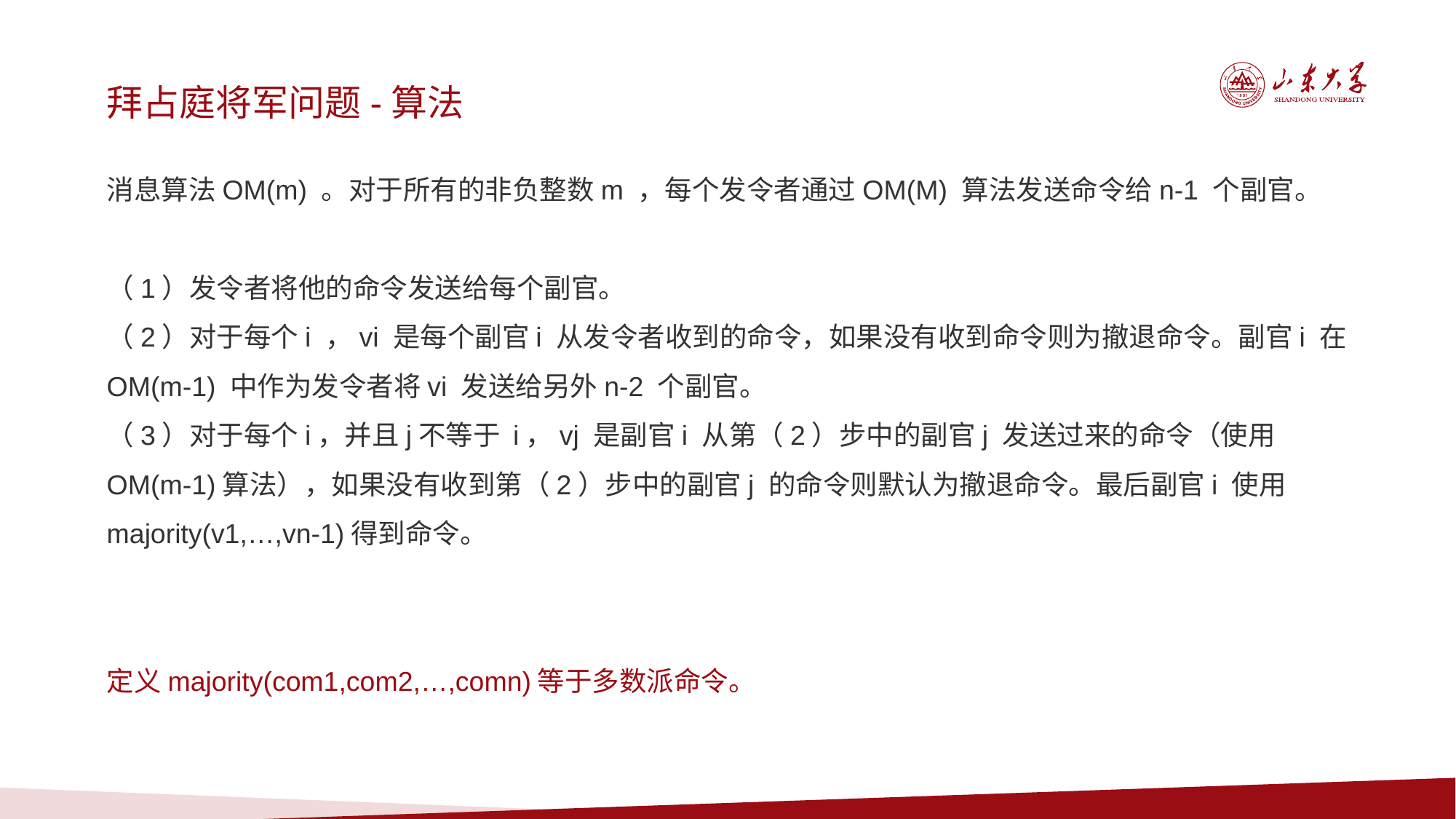

拜占庭将军问题-算法
消息算法OM(m) 。对于所有的非负整数m ，每个发令者通过OM(M) 算法发送命令给n-1 个副官。

（1）发令者将他的命令发送给每个副官。
（2）对于每个i ，vi 是每个副官i 从发令者收到的命令，如果没有收到命令则为撤退命令。副官i 在OM(m-1) 中作为发令者将vi 发送给另外n-2 个副官。
（3）对于每个i，并且j不等于 i，vj 是副官i 从第（2）步中的副官j 发送过来的命令（使用OM(m-1)算法），如果没有收到第（2）步中的副官j 的命令则默认为撤退命令。最后副官i 使用majority(v1,…,vn-1)得到命令。

定义majority(com1,com2,…,comn)等于多数派命令。